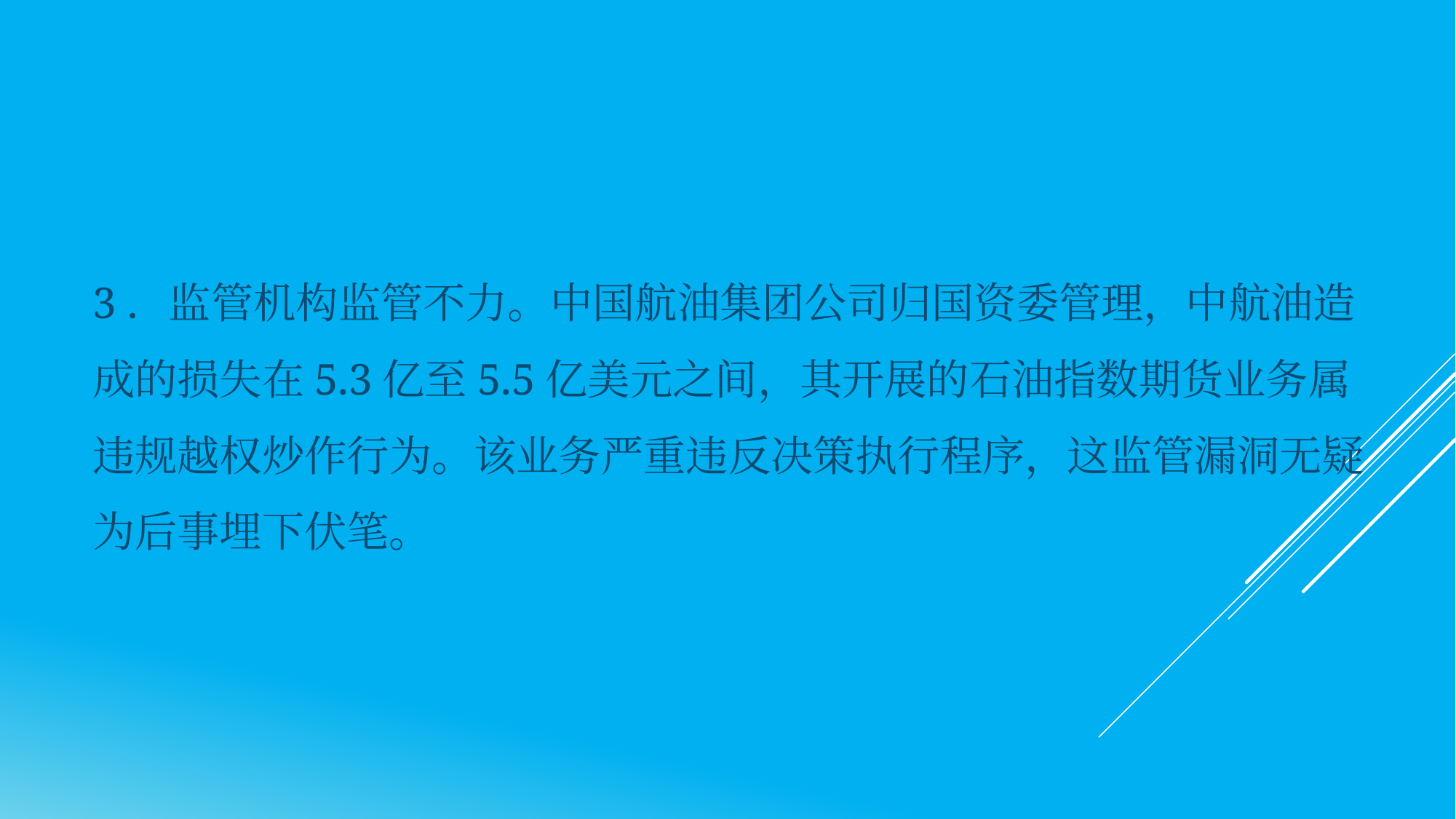

3．监管机构监管不力。中国航油集团公司归国资委管理，中航油造成的损失在5.3亿至5.5亿美元之间，其开展的石油指数期货业务属违规越权炒作行为。该业务严重违反决策执行程序，这监管漏洞无疑为后事埋下伏笔。